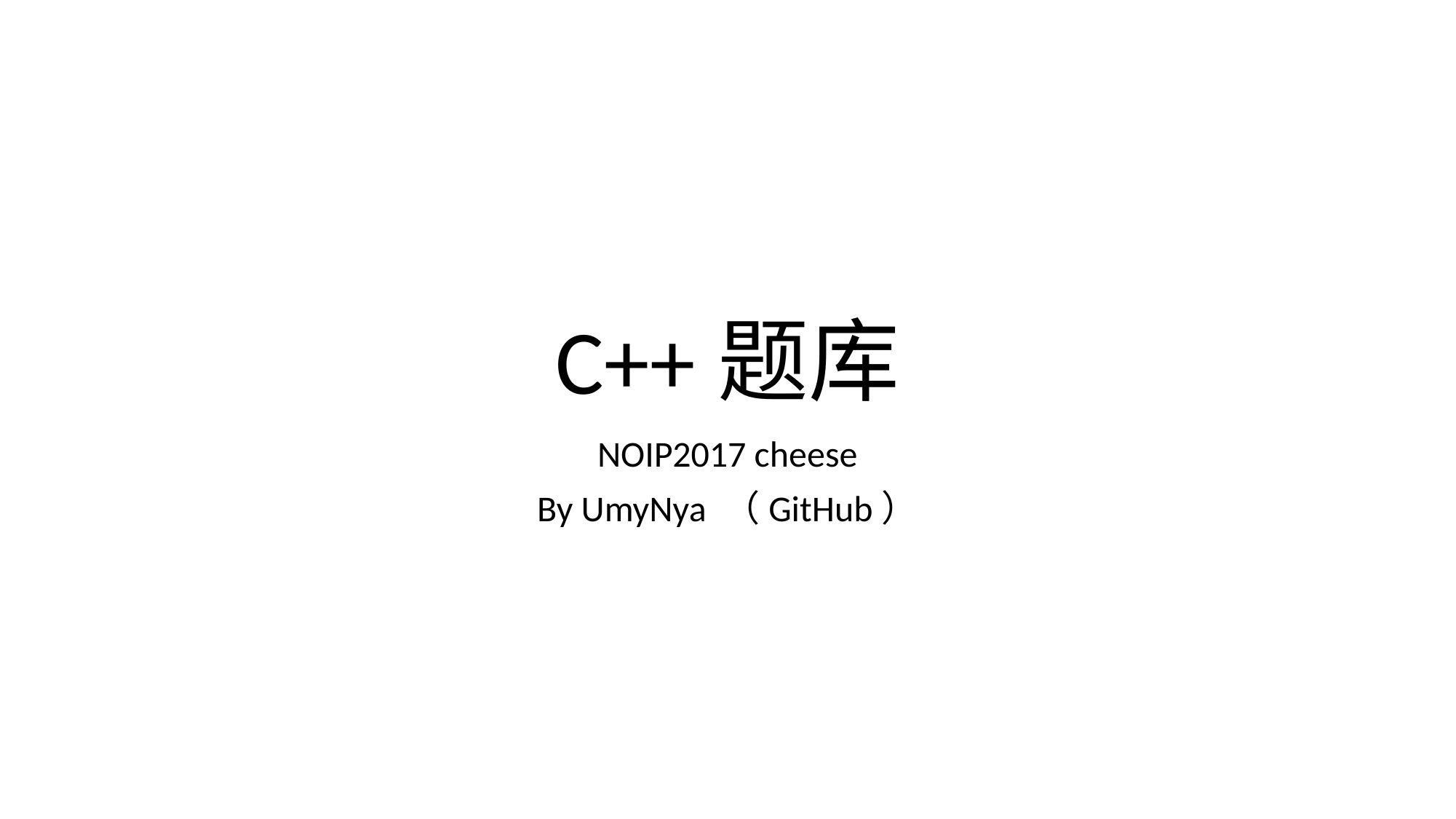

# C++题库
NOIP2017 cheese
By UmyNya （GitHub）